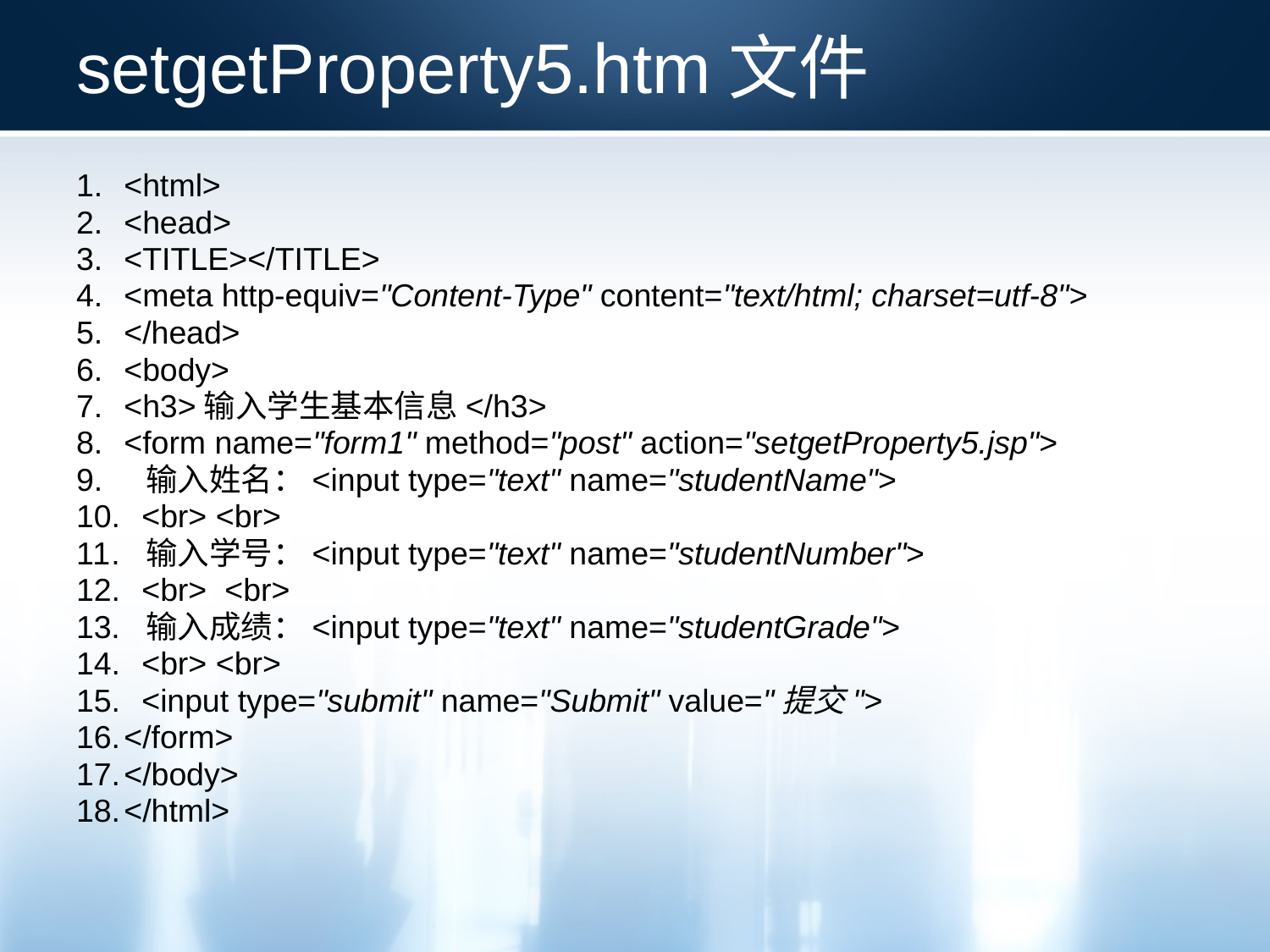

# setgetProperty5.htm文件
<html>
<head>
<TITLE></TITLE>
<meta http-equiv="Content-Type" content="text/html; charset=utf-8">
</head>
<body>
<h3>输入学生基本信息</h3>
<form name="form1" method="post" action="setgetProperty5.jsp">
  输入姓名：<input type="text" name="studentName">
  <br> <br>
  输入学号：<input type="text" name="studentNumber">
  <br>  <br>
  输入成绩：<input type="text" name="studentGrade">
  <br> <br>
  <input type="submit" name="Submit" value="提交">
</form>
</body>
</html>